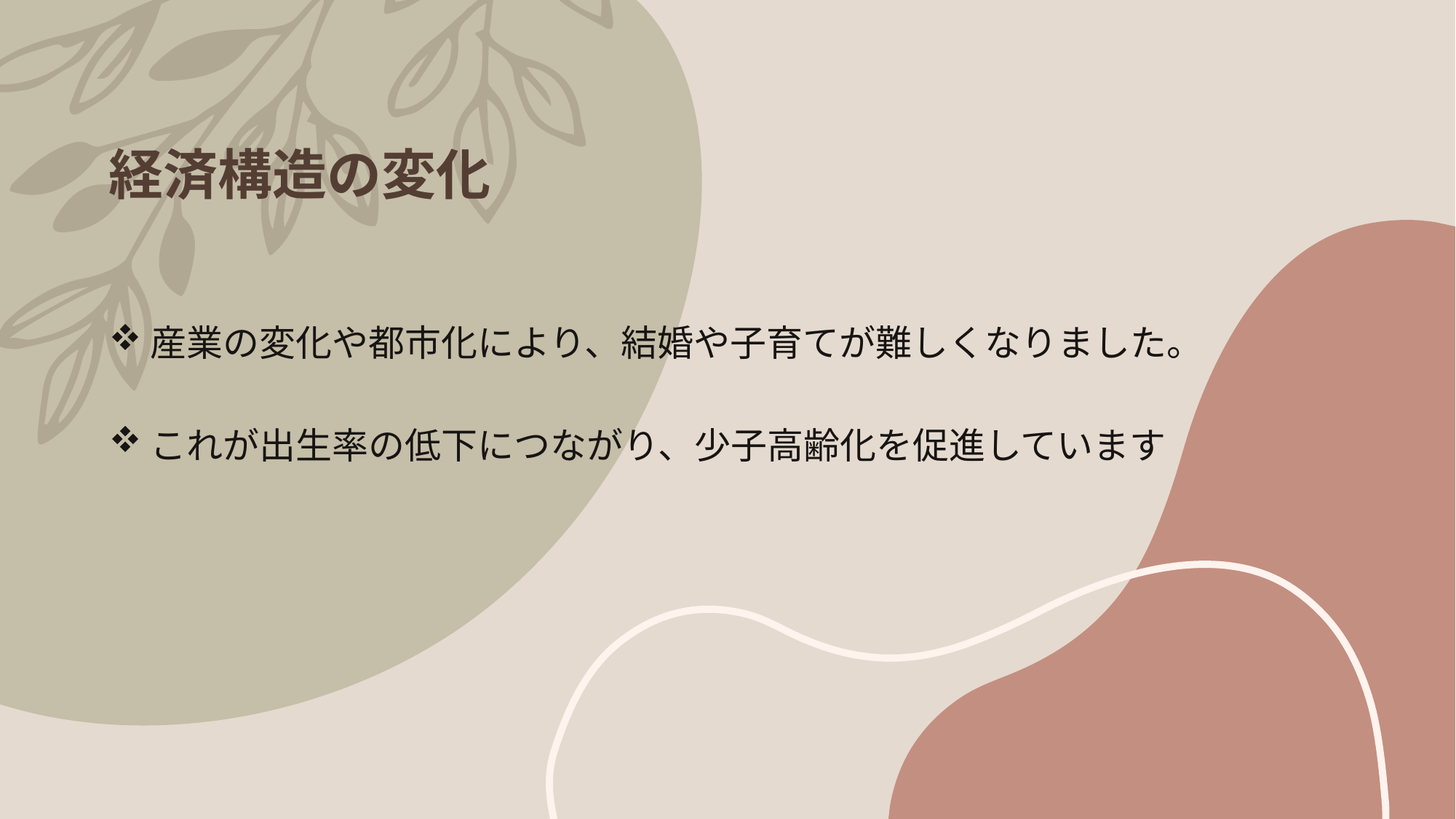

# 経済構造の変化
産業の変化や都市化により、結婚や子育てが難しくなりました。
これが出生率の低下につながり、少子高齢化を促進しています